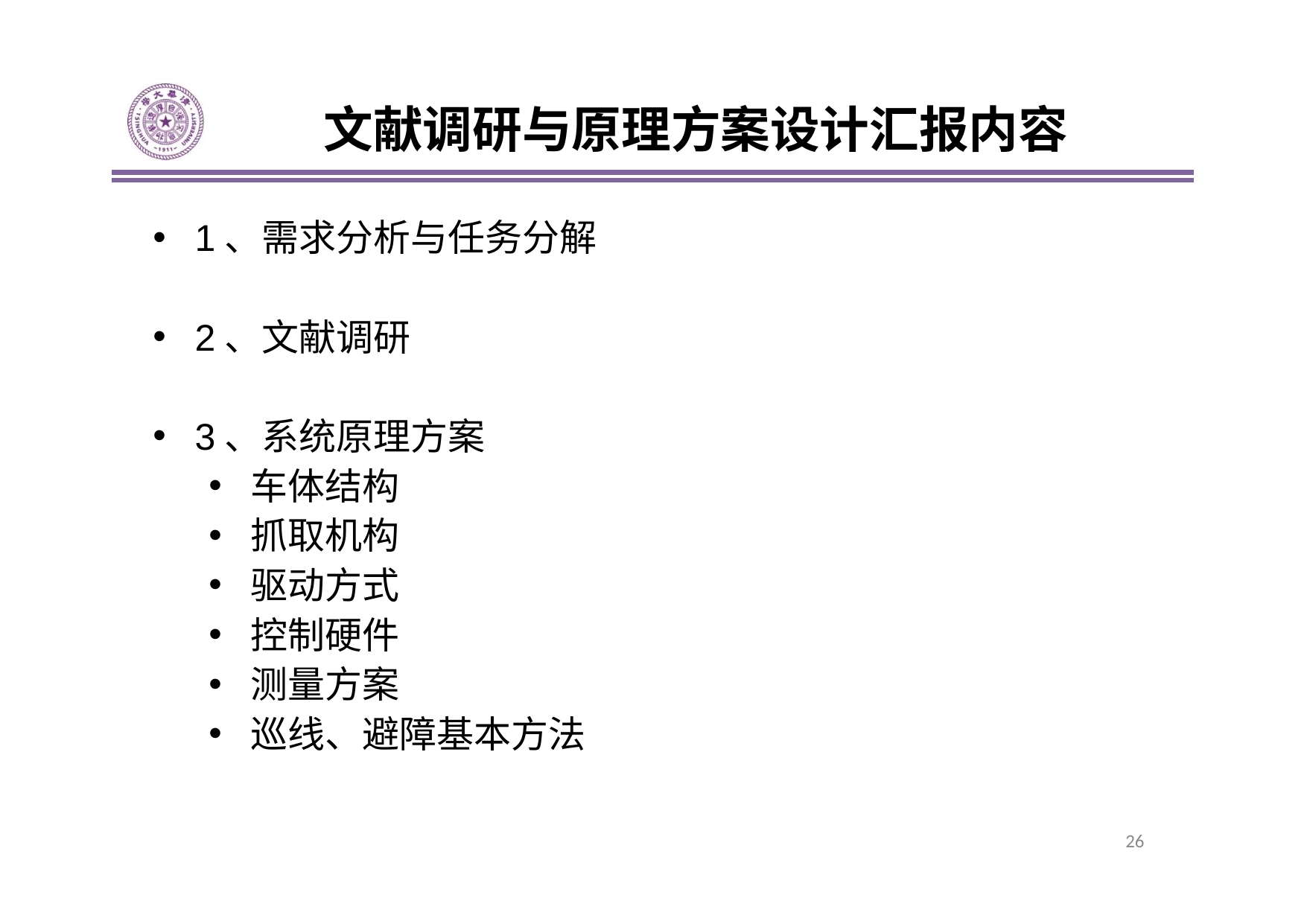

# 文献调研与原理方案设计汇报内容

1、需求分析与任务分解

2、文献调研

3、系统原理方案
车体结构
抓取机构
驱动方式
控制硬件
测量方案
巡线、避障基本方法
26